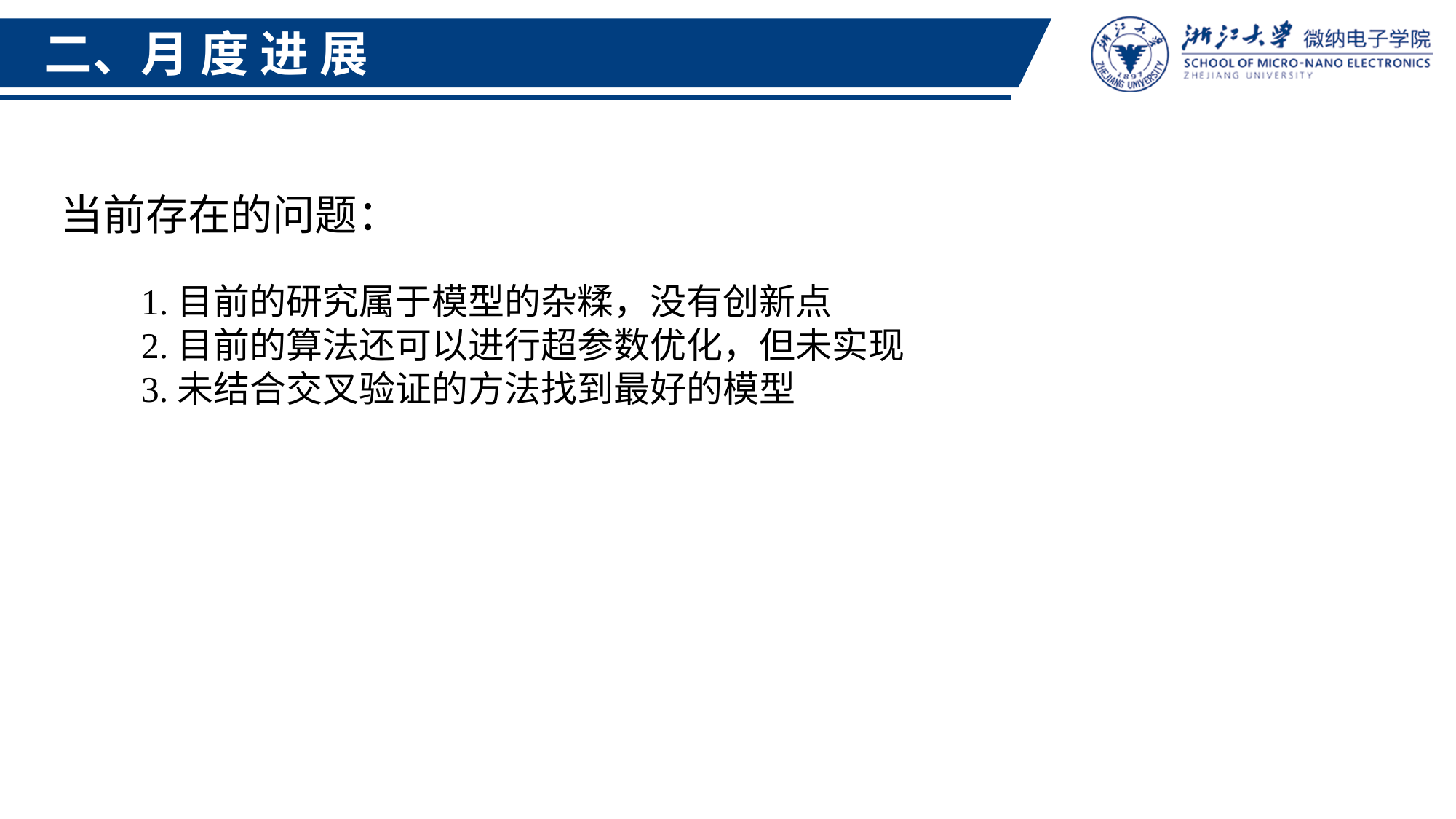

二、月 度 进 展
当前存在的问题：
1.目前的研究属于模型的杂糅，没有创新点
2.目前的算法还可以进行超参数优化，但未实现
3.未结合交叉验证的方法找到最好的模型